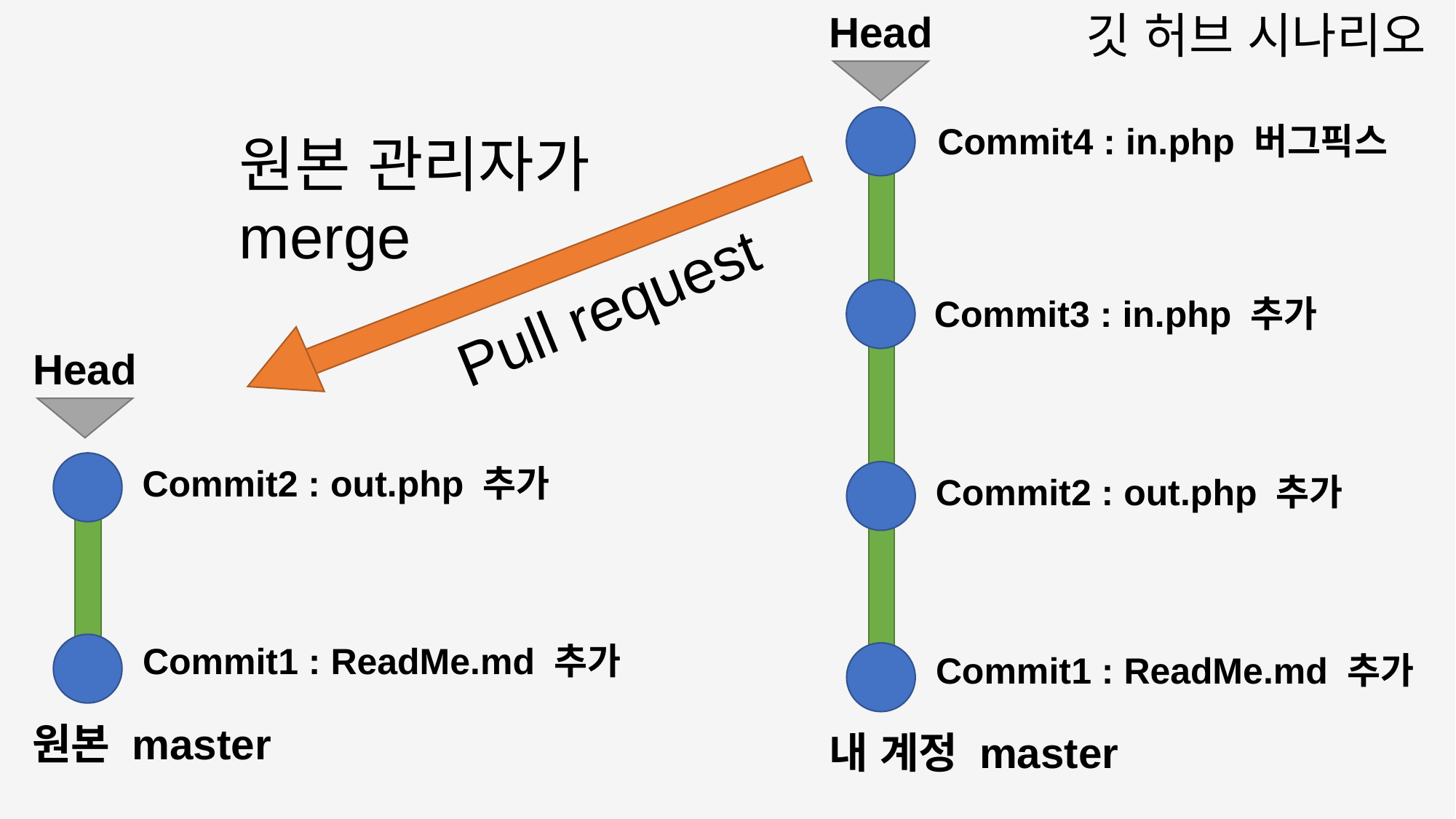

Head
깃 허브 시나리오

Commit4 : in.php 버그픽스
원본 관리자가
merge

Pull request

Commit3 : in.php 추가
Head

Commit2 : out.php 추가

Commit2 : out.php 추가

Commit1 : ReadMe.md 추가

Commit1 : ReadMe.md 추가

원본 master
내 계정 master